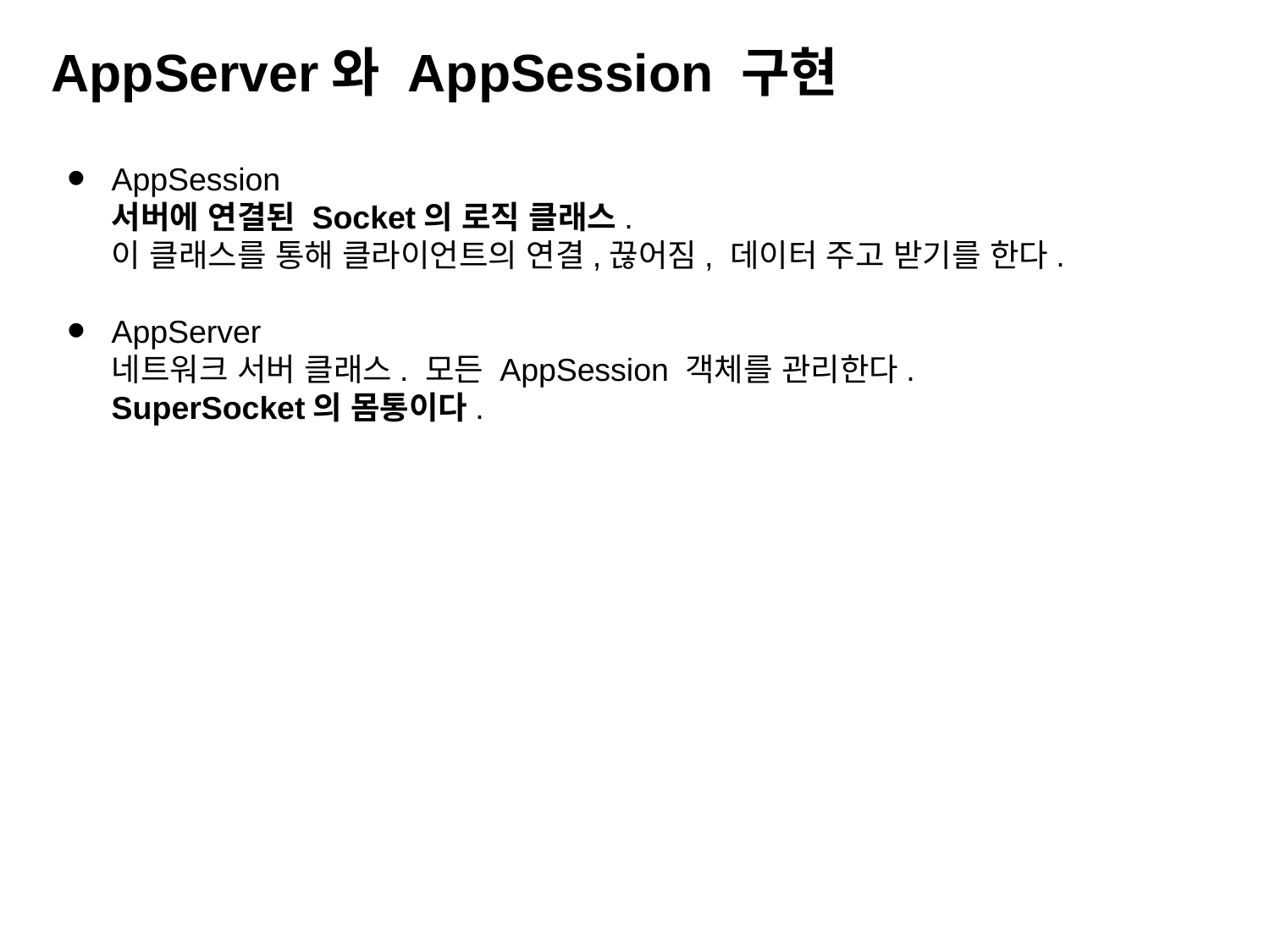

AppServer와 AppSession 구현
AppSession
서버에 연결된 Socket의 로직 클래스.
이 클래스를 통해 클라이언트의 연결,끊어짐, 데이터 주고 받기를 한다.
AppServer
네트워크 서버 클래스. 모든 AppSession 객체를 관리한다.
SuperSocket의 몸통이다.